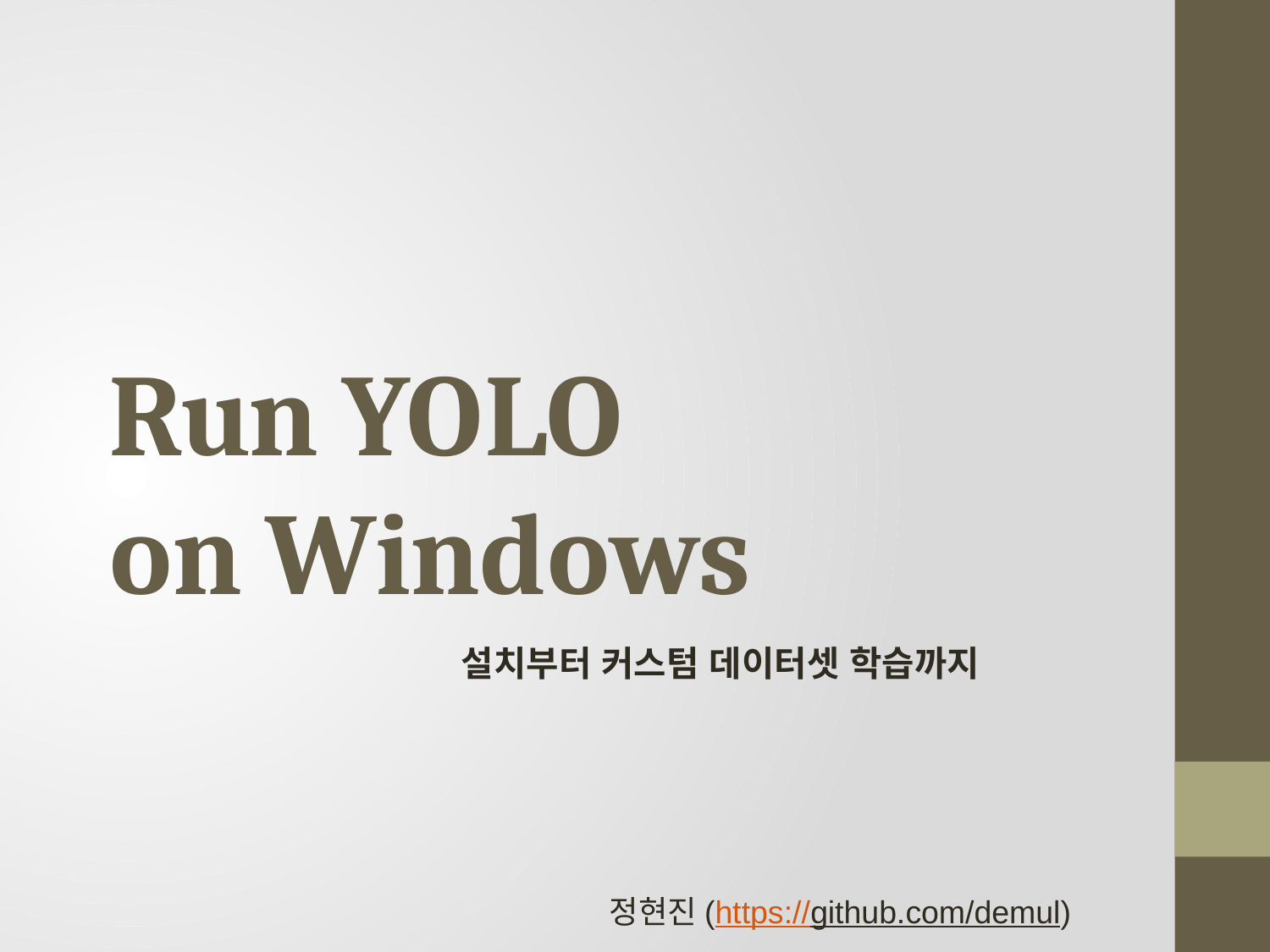

# Run YOLO on Windows
설치부터 커스텀 데이터셋 학습까지
정현진(https://github.com/demul)